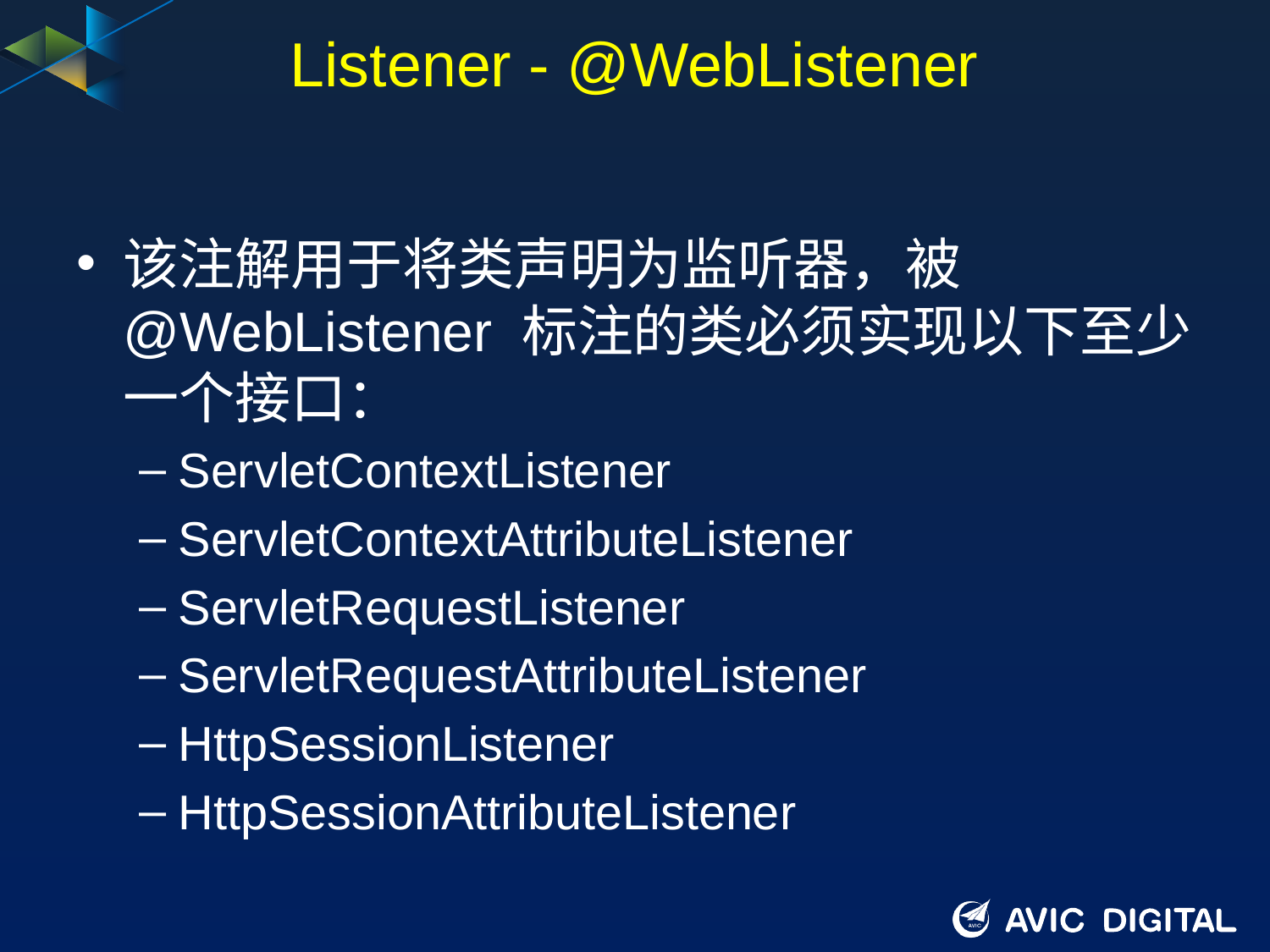

# Listener - @WebListener
该注解用于将类声明为监听器，被 @WebListener 标注的类必须实现以下至少一个接口：
ServletContextListener
ServletContextAttributeListener
ServletRequestListener
ServletRequestAttributeListener
HttpSessionListener
HttpSessionAttributeListener